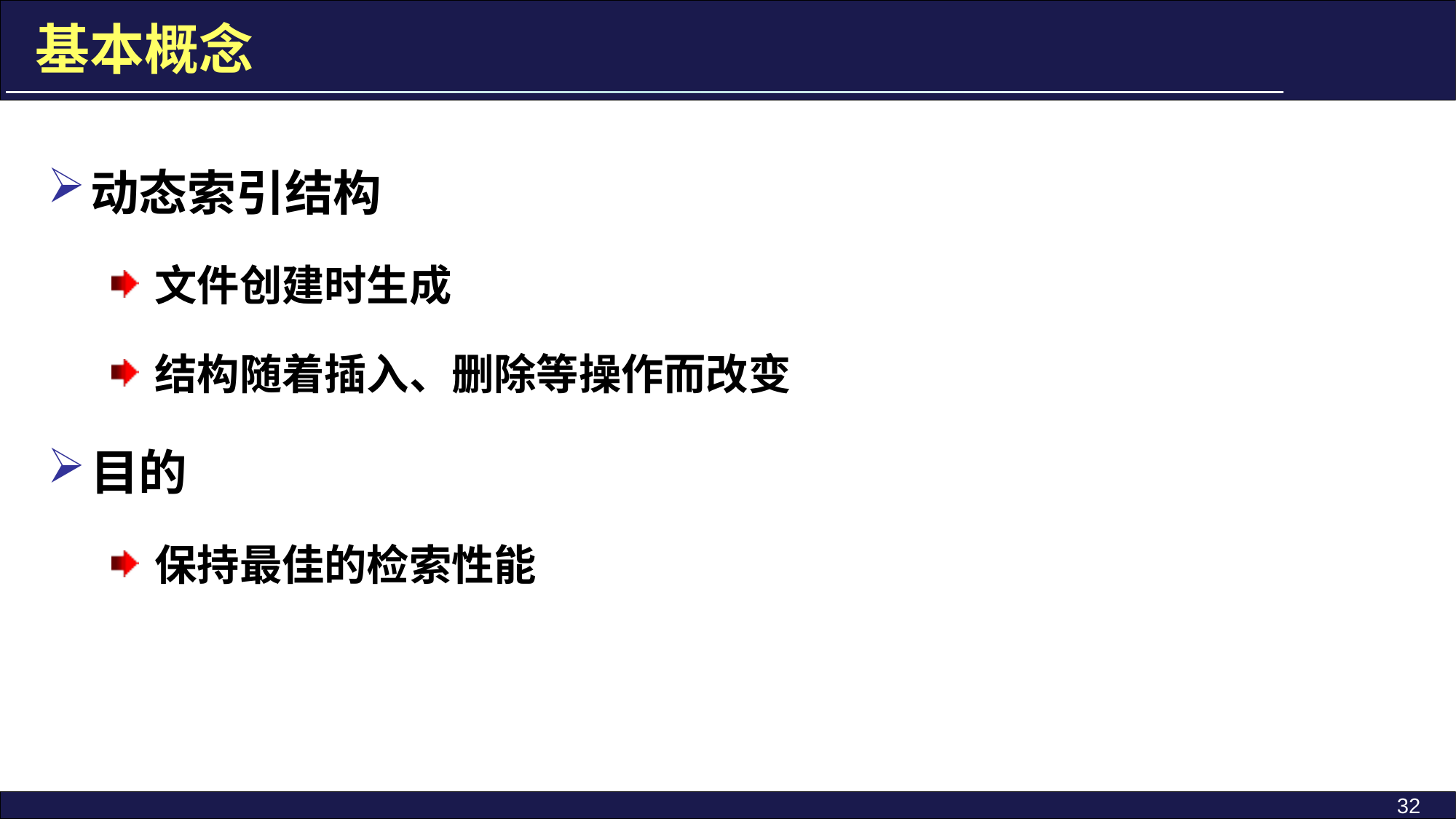

基本概念
动态索引结构
文件创建时生成
结构随着插入、删除等操作而改变
目的
保持最佳的检索性能
32